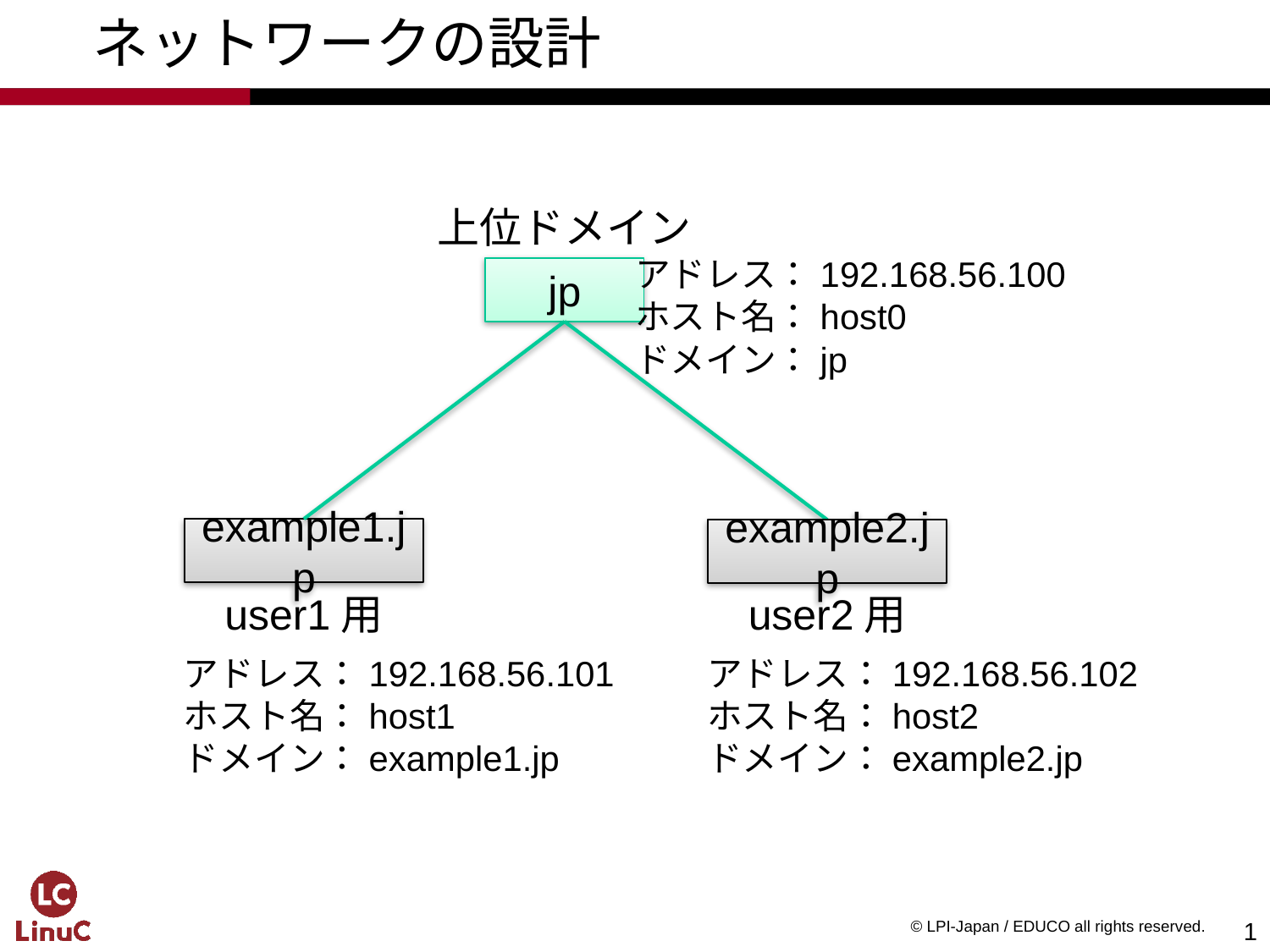

# ネットワークの設計
上位ドメイン
アドレス：192.168.56.100
ホスト名：host0
ドメイン：jp
jp
example1.jp
example2.jp
user1用
user2用
アドレス：192.168.56.101
ホスト名：host1
ドメイン：example1.jp
アドレス：192.168.56.102
ホスト名：host2
ドメイン：example2.jp